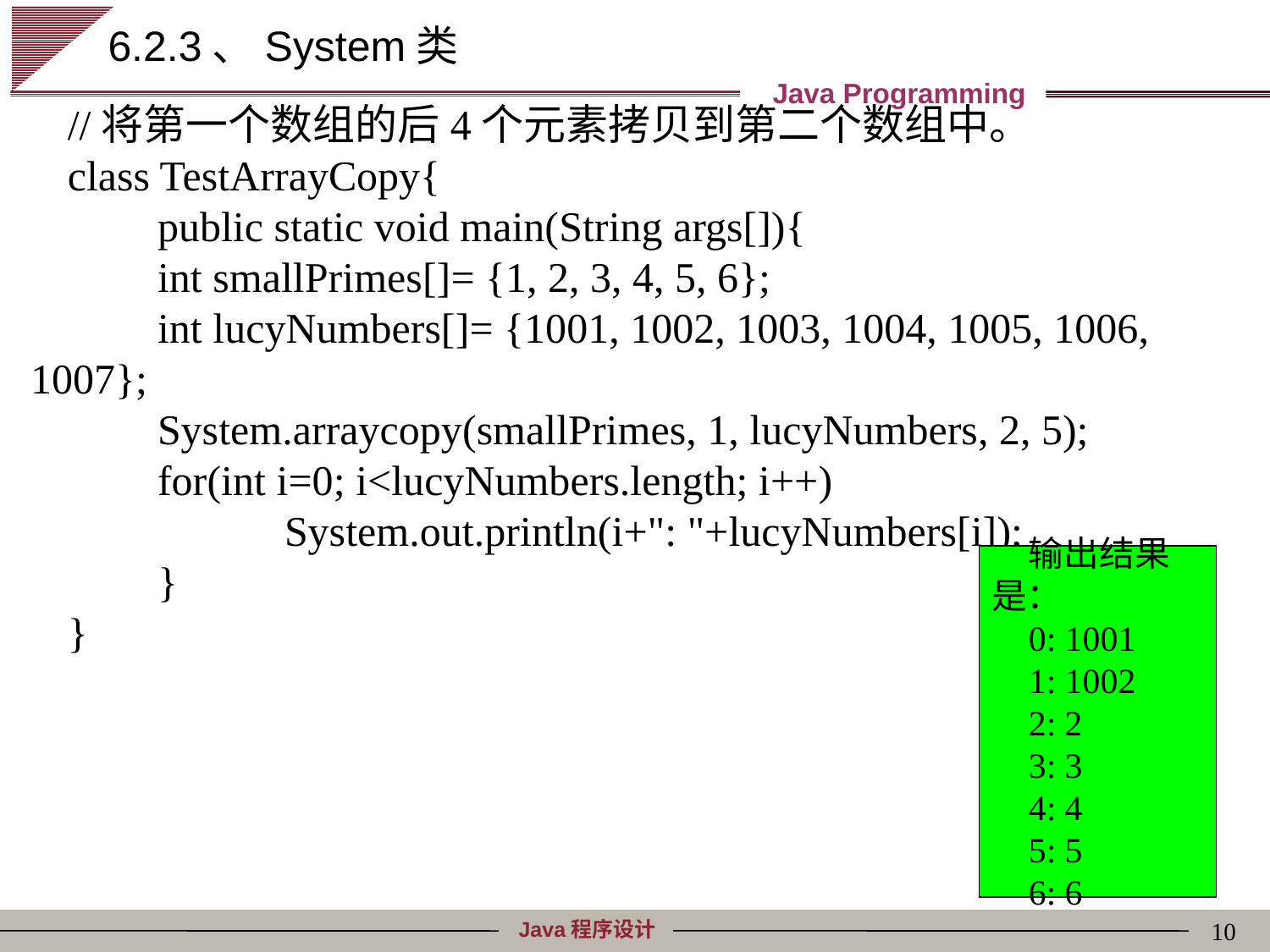

# 6.2.3、System类
//将第一个数组的后4个元素拷贝到第二个数组中。
class TestArrayCopy{
	public static void main(String args[]){
	int smallPrimes[]= {1, 2, 3, 4, 5, 6};
	int lucyNumbers[]= {1001, 1002, 1003, 1004, 1005, 1006, 1007};
	System.arraycopy(smallPrimes, 1, lucyNumbers, 2, 5);
	for(int i=0; i<lucyNumbers.length; i++)
   		System.out.println(i+": "+lucyNumbers[i]);
	}
}
输出结果是：
0: 1001
1: 1002
2: 2
3: 3
4: 4
5: 5
6: 6